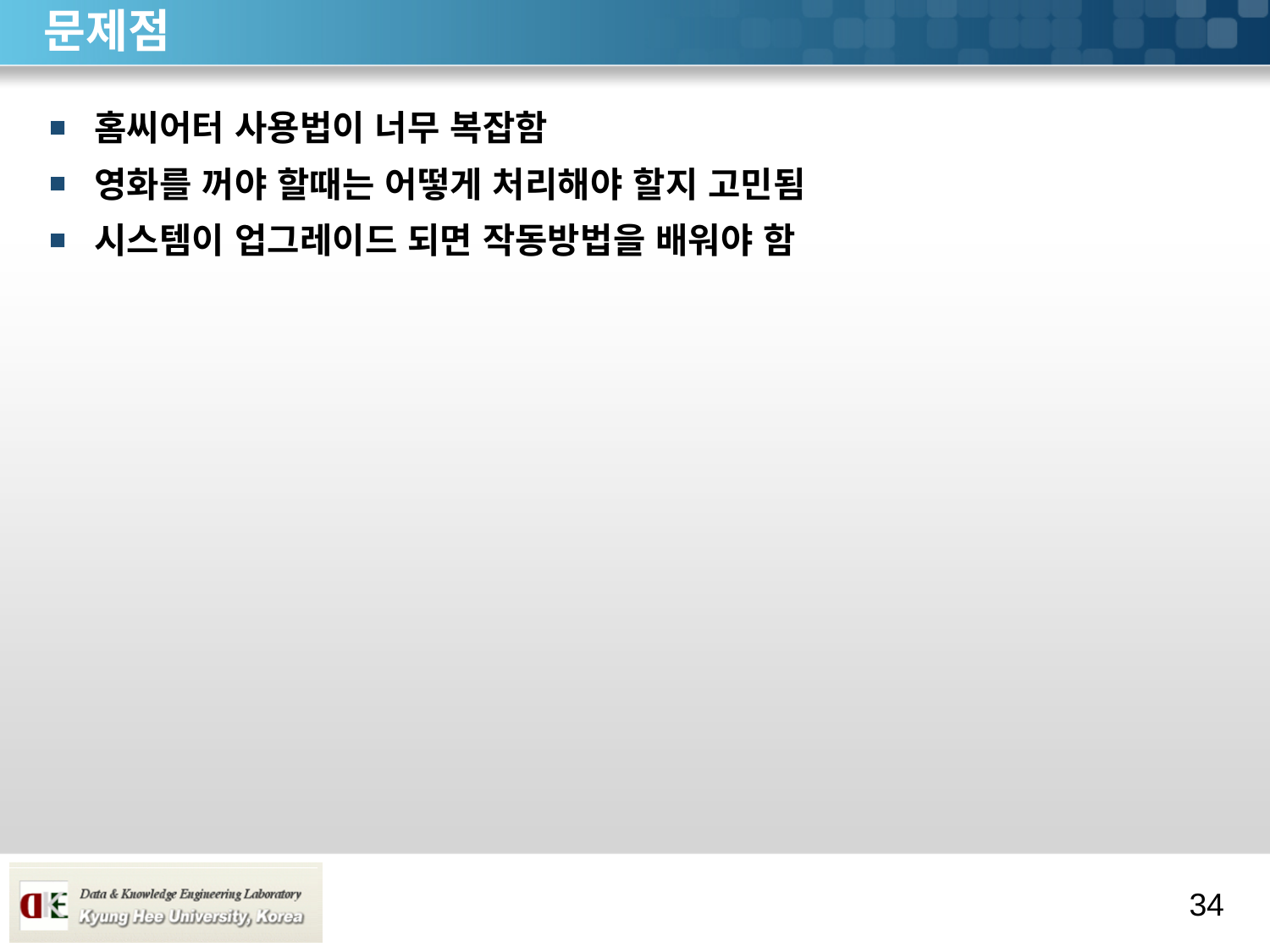

# 문제점
홈씨어터 사용법이 너무 복잡함
영화를 꺼야 할때는 어떻게 처리해야 할지 고민됨
시스템이 업그레이드 되면 작동방법을 배워야 함